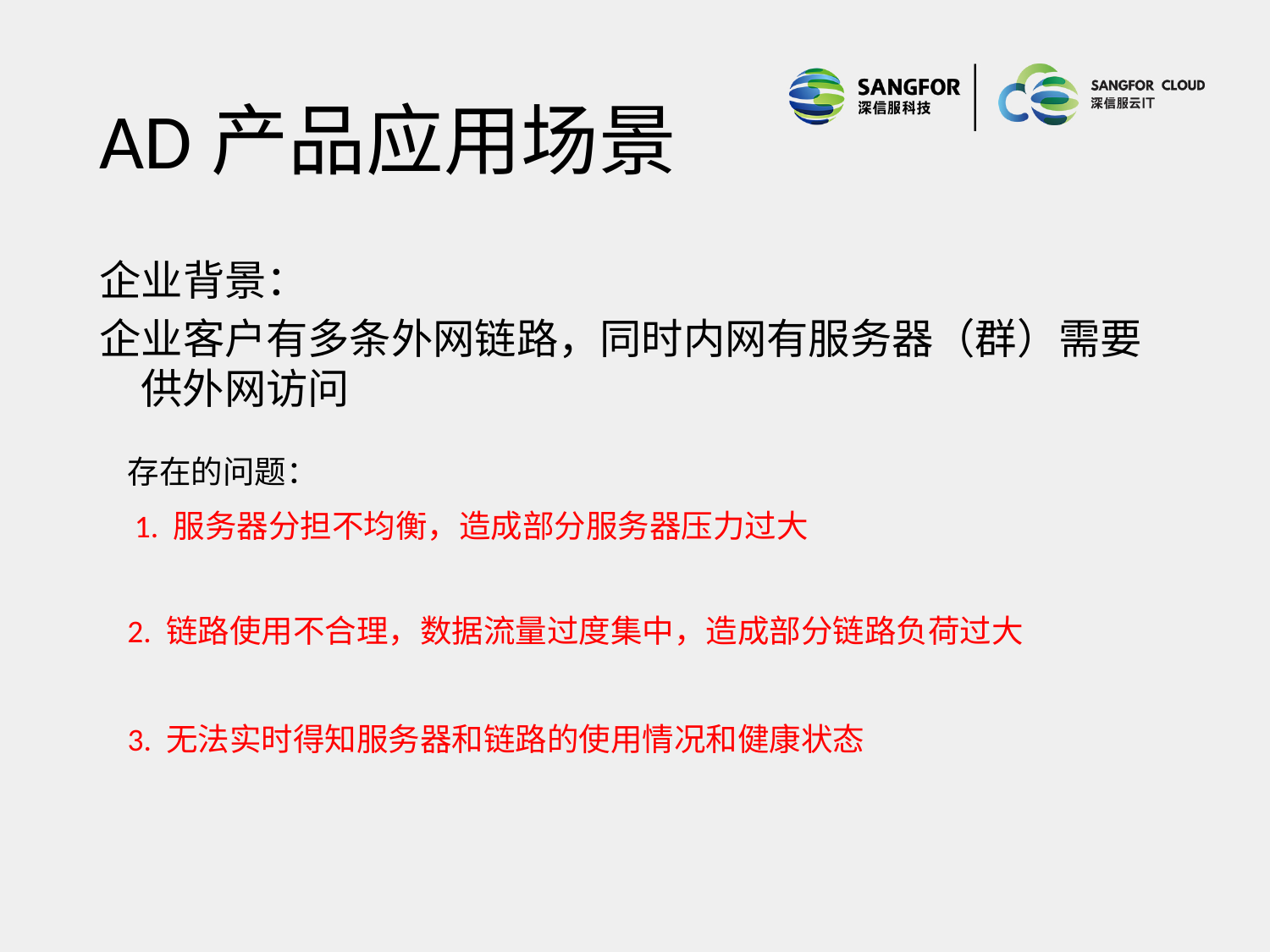

AD产品应用场景
企业背景：
企业客户有多条外网链路，同时内网有服务器（群）需要供外网访问
存在的问题：
 1. 服务器分担不均衡，造成部分服务器压力过大
2. 链路使用不合理，数据流量过度集中，造成部分链路负荷过大
3. 无法实时得知服务器和链路的使用情况和健康状态